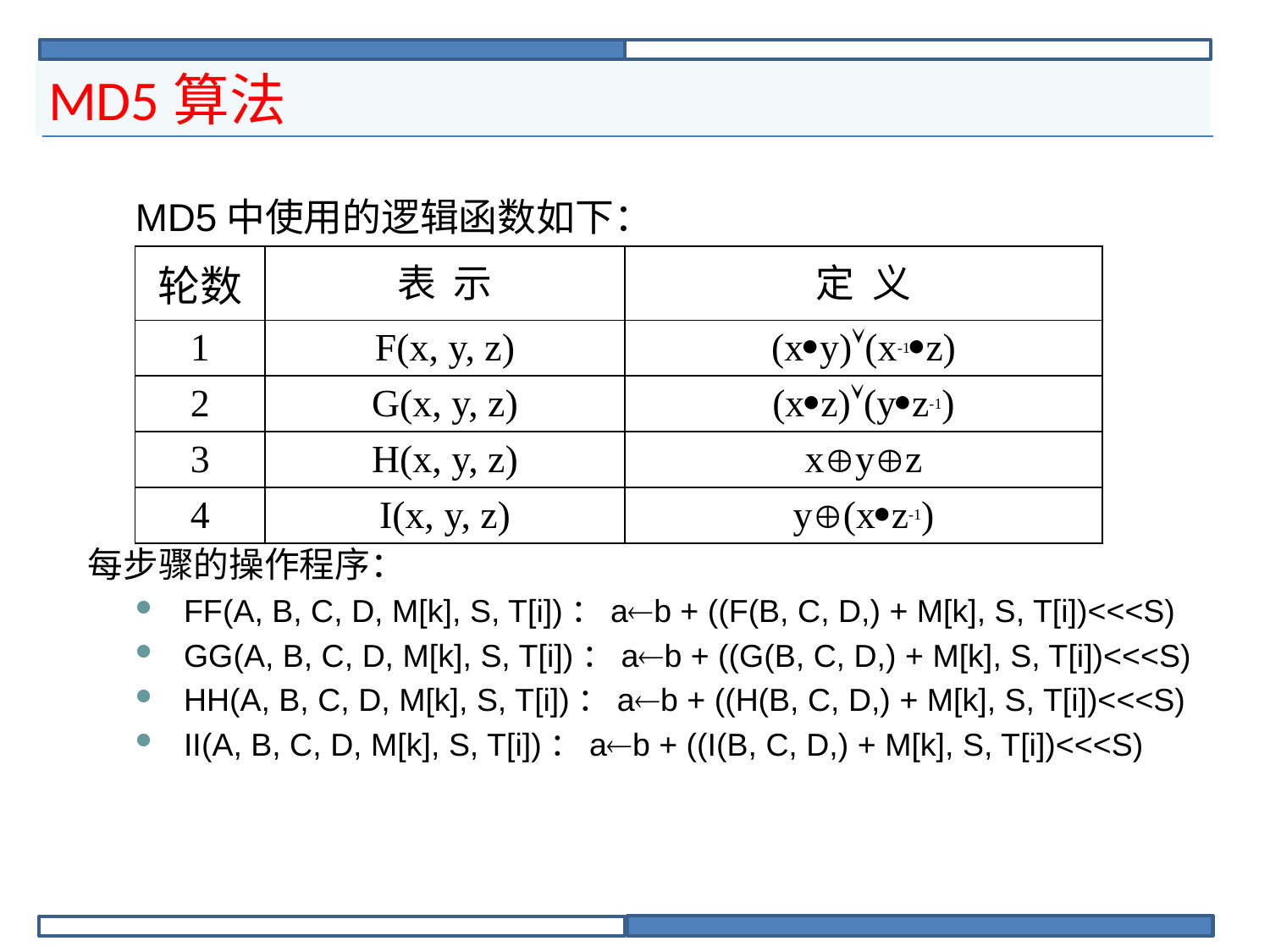

# MD5算法
MD5中使用的逻辑函数如下：

每步骤的操作程序：
FF(A, B, C, D, M[k], S, T[i])：a←b + ((F(B, C, D,) + M[k], S, T[i])<<<S)
GG(A, B, C, D, M[k], S, T[i])：a←b + ((G(B, C, D,) + M[k], S, T[i])<<<S)
HH(A, B, C, D, M[k], S, T[i])：a←b + ((H(B, C, D,) + M[k], S, T[i])<<<S)
II(A, B, C, D, M[k], S, T[i])：a←b + ((I(B, C, D,) + M[k], S, T[i])<<<S)
| 轮数 | 表 示 | 定 义 |
| --- | --- | --- |
| 1 | F(x, y, z) | (x•y)∨(x-1•z) |
| 2 | G(x, y, z) | (x•z)∨(y•z-1) |
| 3 | H(x, y, z) | x⊕y⊕z |
| 4 | I(x, y, z) | y⊕(x•z-1) |